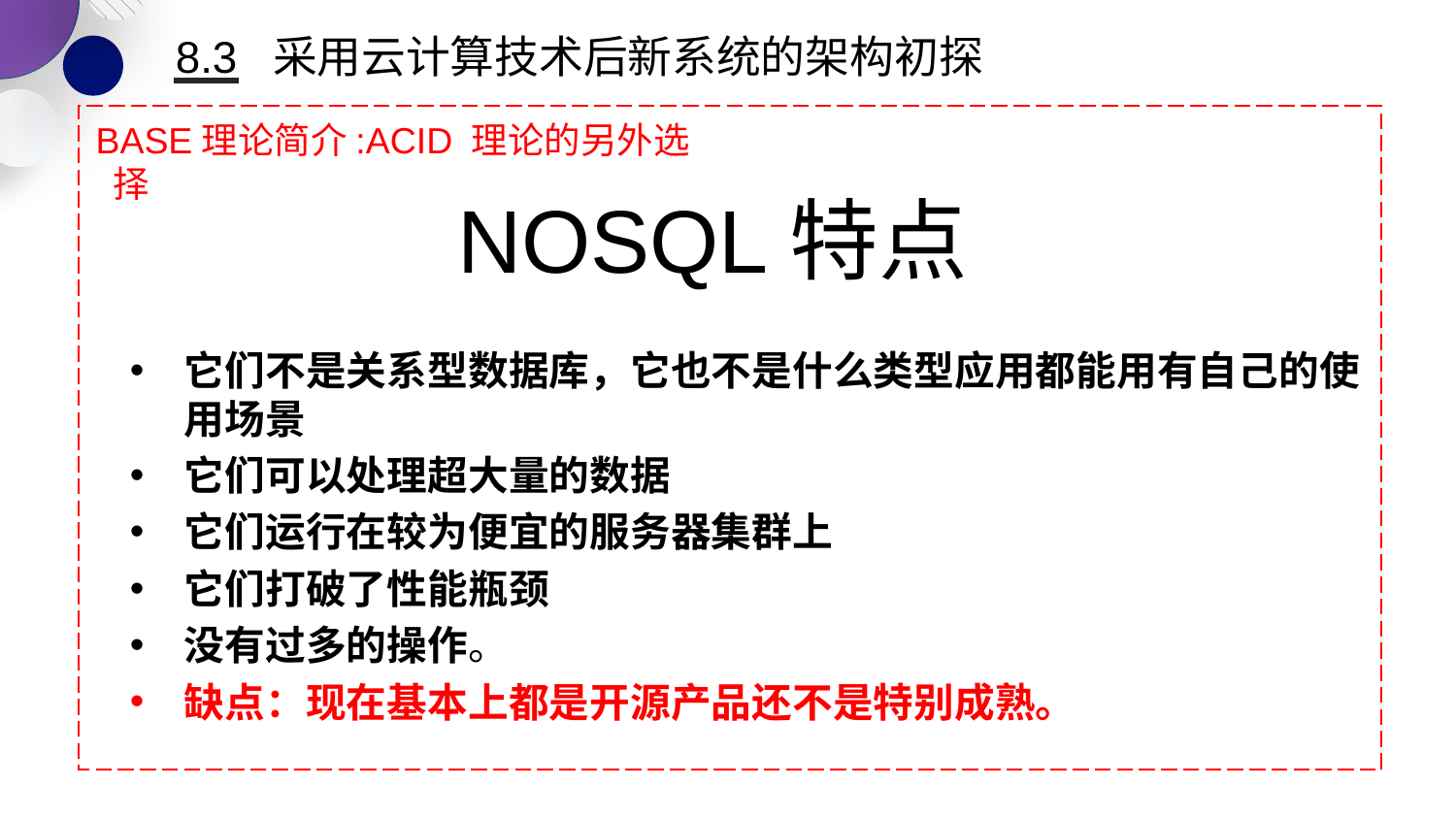

8.3  采用云计算技术后新系统的架构初探

 BASE理论简介:ACID 理论的另外选择
NOSQL特点

它们不是关系型数据库，它也不是什么类型应用都能用有自己的使用场景
它们可以处理超大量的数据
它们运行在较为便宜的服务器集群上
它们打破了性能瓶颈
没有过多的操作。
缺点：现在基本上都是开源产品还不是特别成熟。